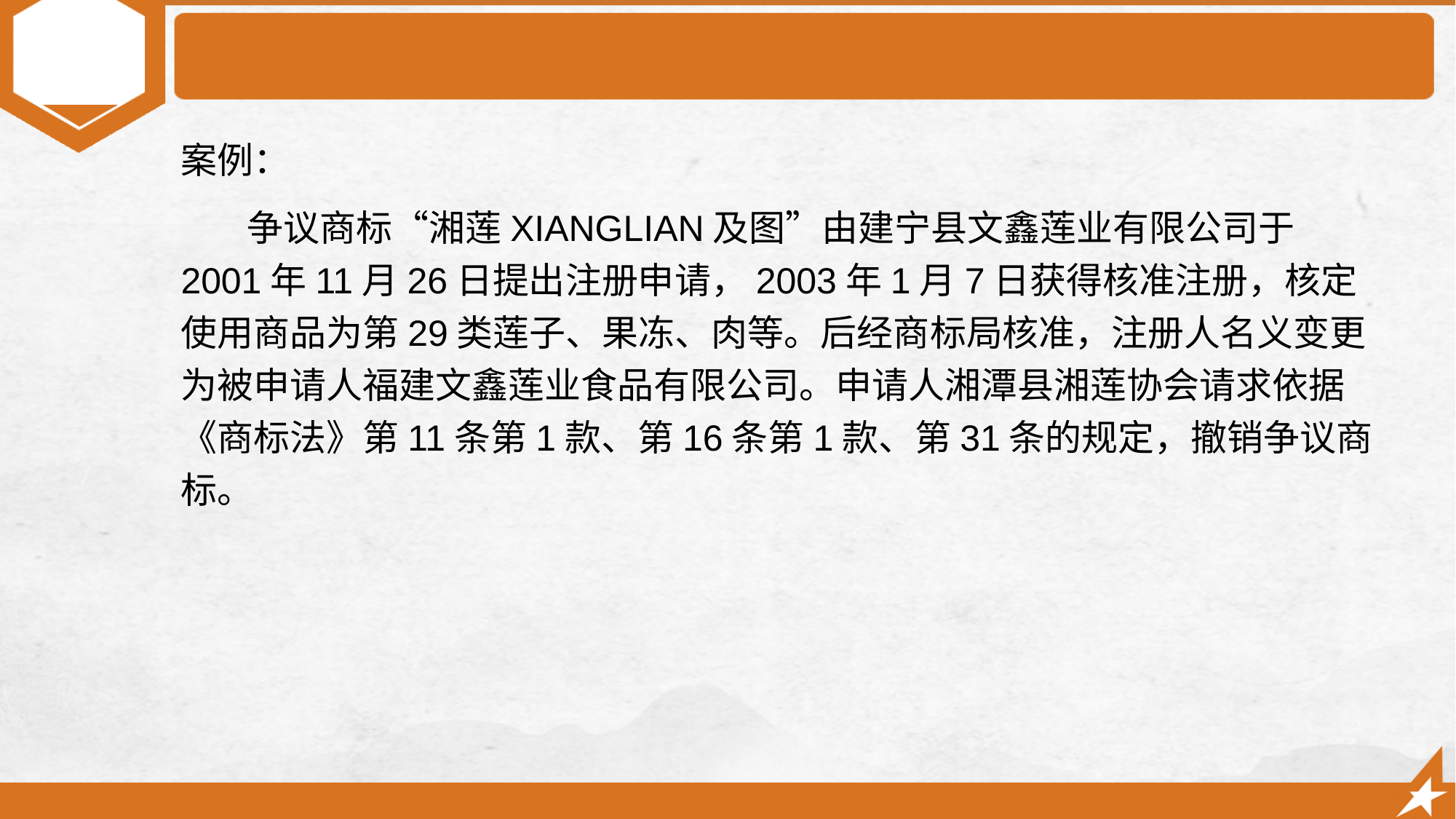

案例：
       争议商标“湘莲XIANGLIAN及图”由建宁县文鑫莲业有限公司于2001年11月26日提出注册申请，2003年1月7日获得核准注册，核定使用商品为第29类莲子、果冻、肉等。后经商标局核准，注册人名义变更为被申请人福建文鑫莲业食品有限公司。申请人湘潭县湘莲协会请求依据《商标法》第11条第1款、第16条第1款、第31条的规定，撤销争议商标。